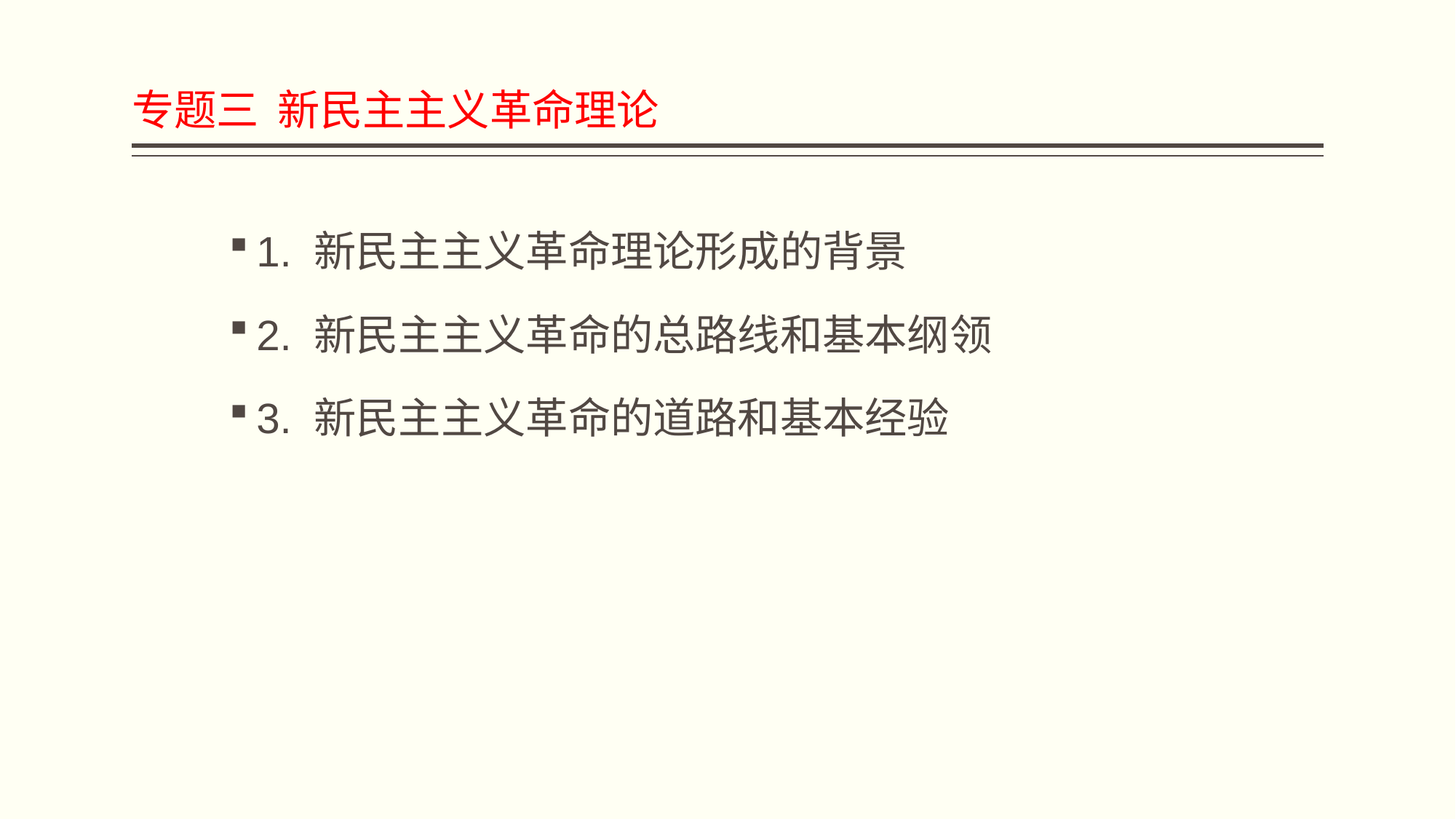

# 专题三  新民主主义革命理论
1. 新民主主义革命理论形成的背景
2. 新民主主义革命的总路线和基本纲领
3. 新民主主义革命的道路和基本经验